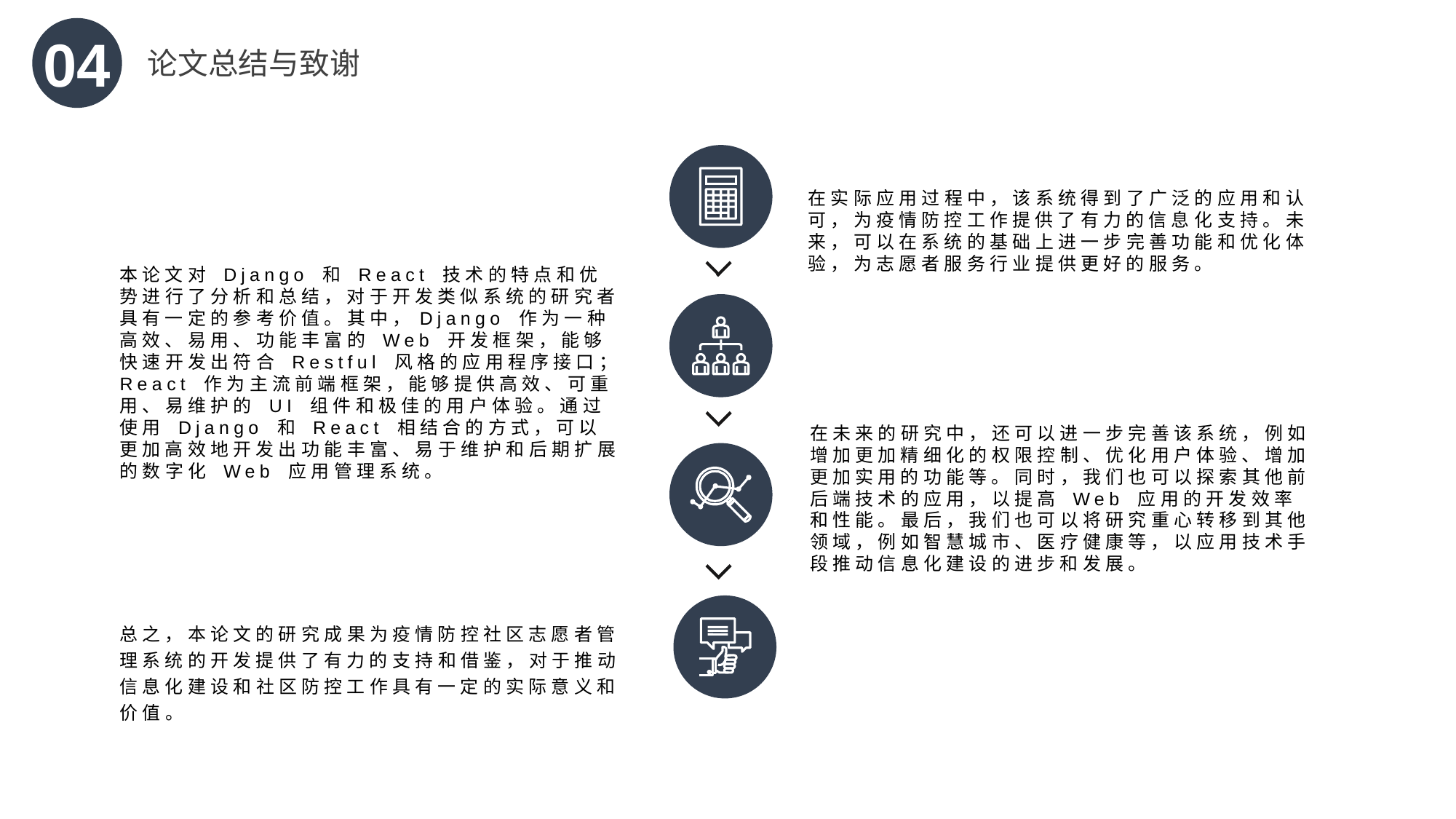

04
论文总结与致谢

在实际应用过程中，该系统得到了广泛的应用和认可，为疫情防控工作提供了有力的信息化支持。未来，可以在系统的基础上进一步完善功能和优化体验，为志愿者服务行业提供更好的服务。
本论文对 Django 和 React 技术的特点和优势进行了分析和总结，对于开发类似系统的研究者具有一定的参考价值。其中，Django 作为一种高效、易用、功能丰富的 Web 开发框架，能够快速开发出符合 Restful 风格的应用程序接口；React 作为主流前端框架，能够提供高效、可重用、易维护的 UI 组件和极佳的用户体验。通过使用 Django 和 React 相结合的方式，可以更加高效地开发出功能丰富、易于维护和后期扩展的数字化 Web 应用管理系统。

在未来的研究中，还可以进一步完善该系统，例如增加更加精细化的权限控制、优化用户体验、增加更加实用的功能等。同时，我们也可以探索其他前后端技术的应用，以提高 Web 应用的开发效率和性能。最后，我们也可以将研究重心转移到其他领域，例如智慧城市、医疗健康等，以应用技术手段推动信息化建设的进步和发展。

总之，本论文的研究成果为疫情防控社区志愿者管理系统的开发提供了有力的支持和借鉴，对于推动信息化建设和社区防控工作具有一定的实际意义和价值。